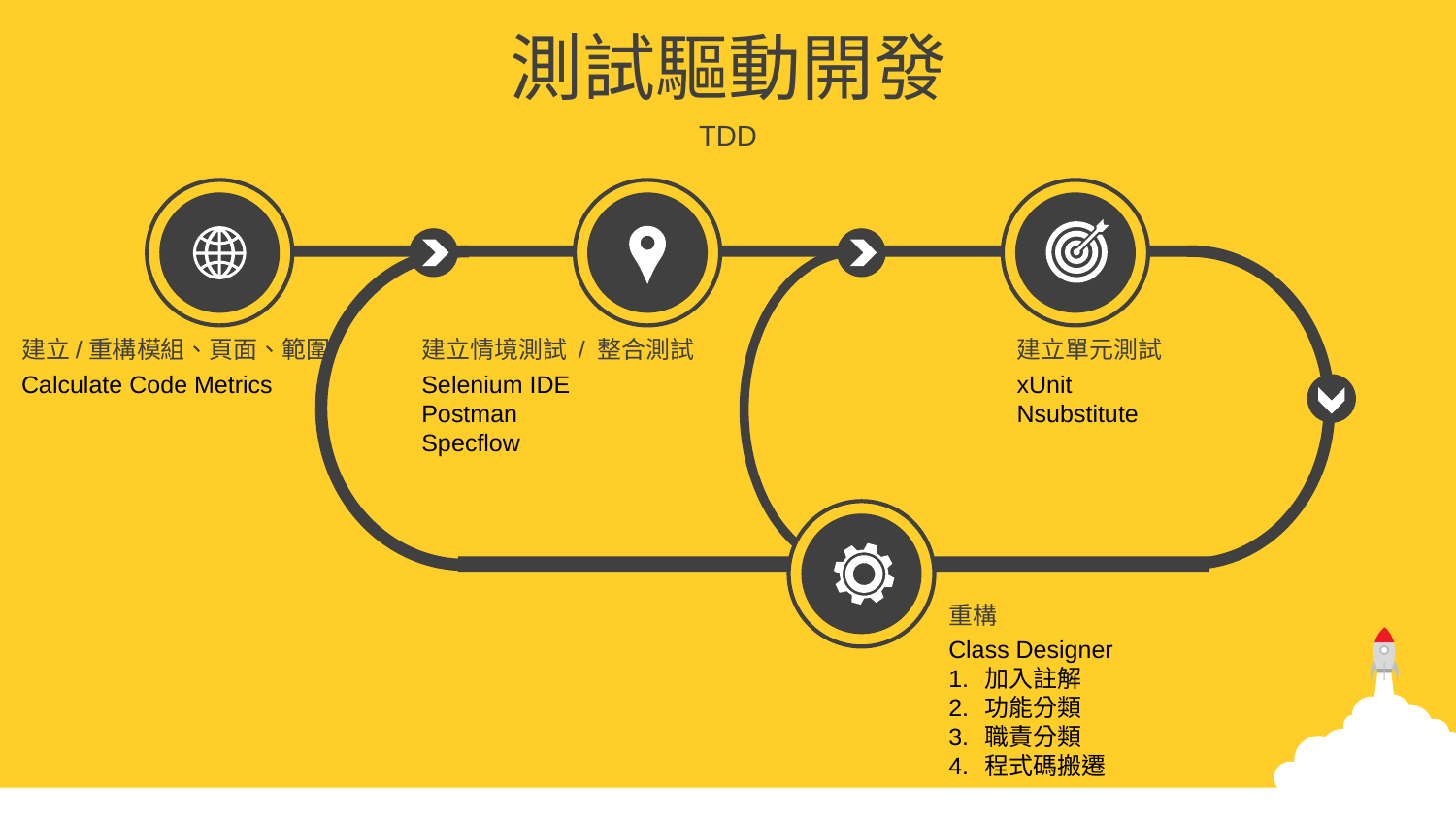

測試驅動開發
TDD

建立/重構模組、頁面、範圍
Calculate Code Metrics
建立情境測試 / 整合測試
Selenium IDE
Postman
Specflow
建立單元測試
xUnit
Nsubstitute

重構
Class Designer
加入註解
功能分類
職責分類
程式碼搬遷